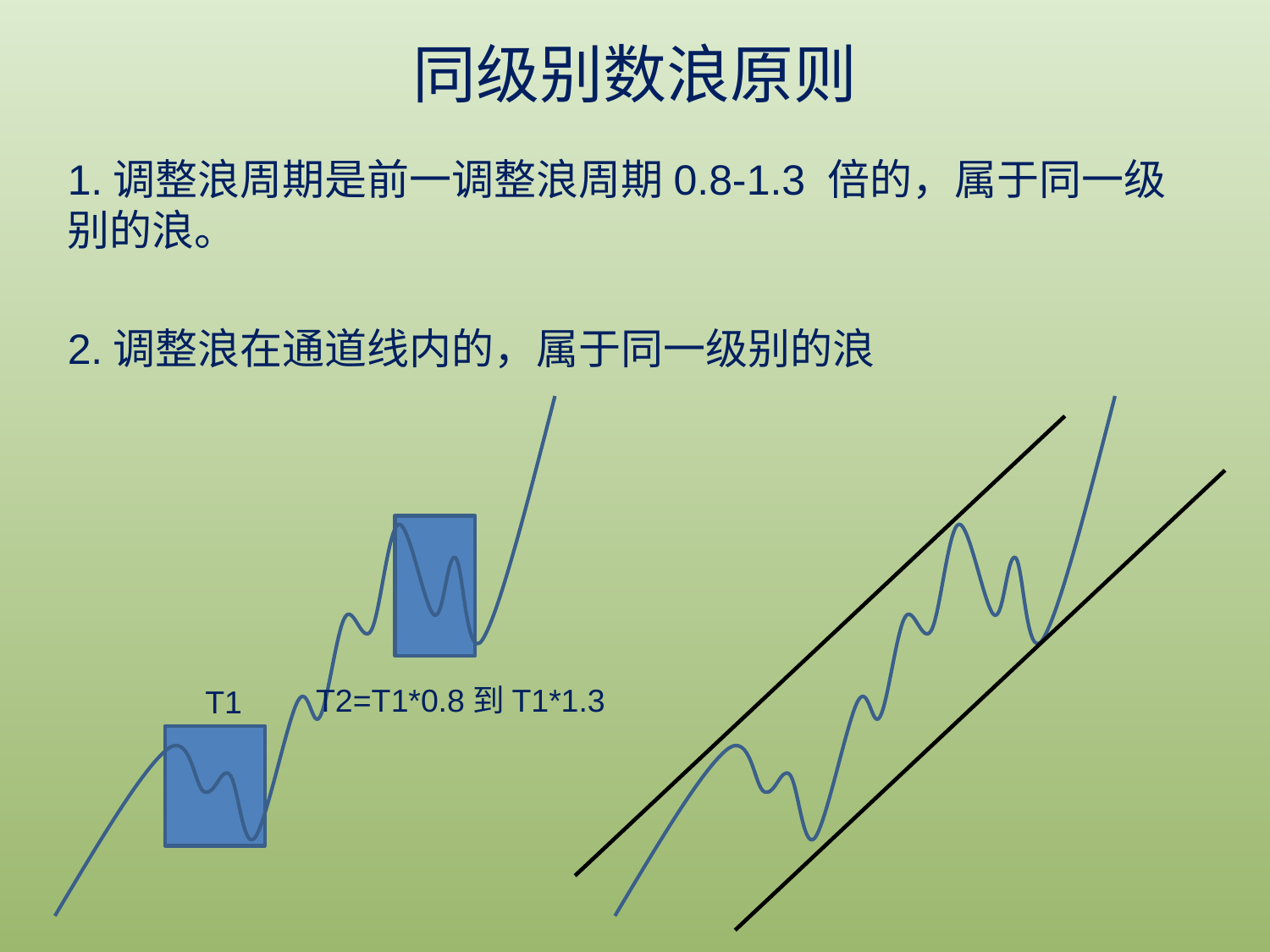

同级别数浪原则
1.调整浪周期是前一调整浪周期0.8-1.3 倍的，属于同一级别的浪。

2.调整浪在通道线内的，属于同一级别的浪

T2=T1*0.8到T1*1.3
T1